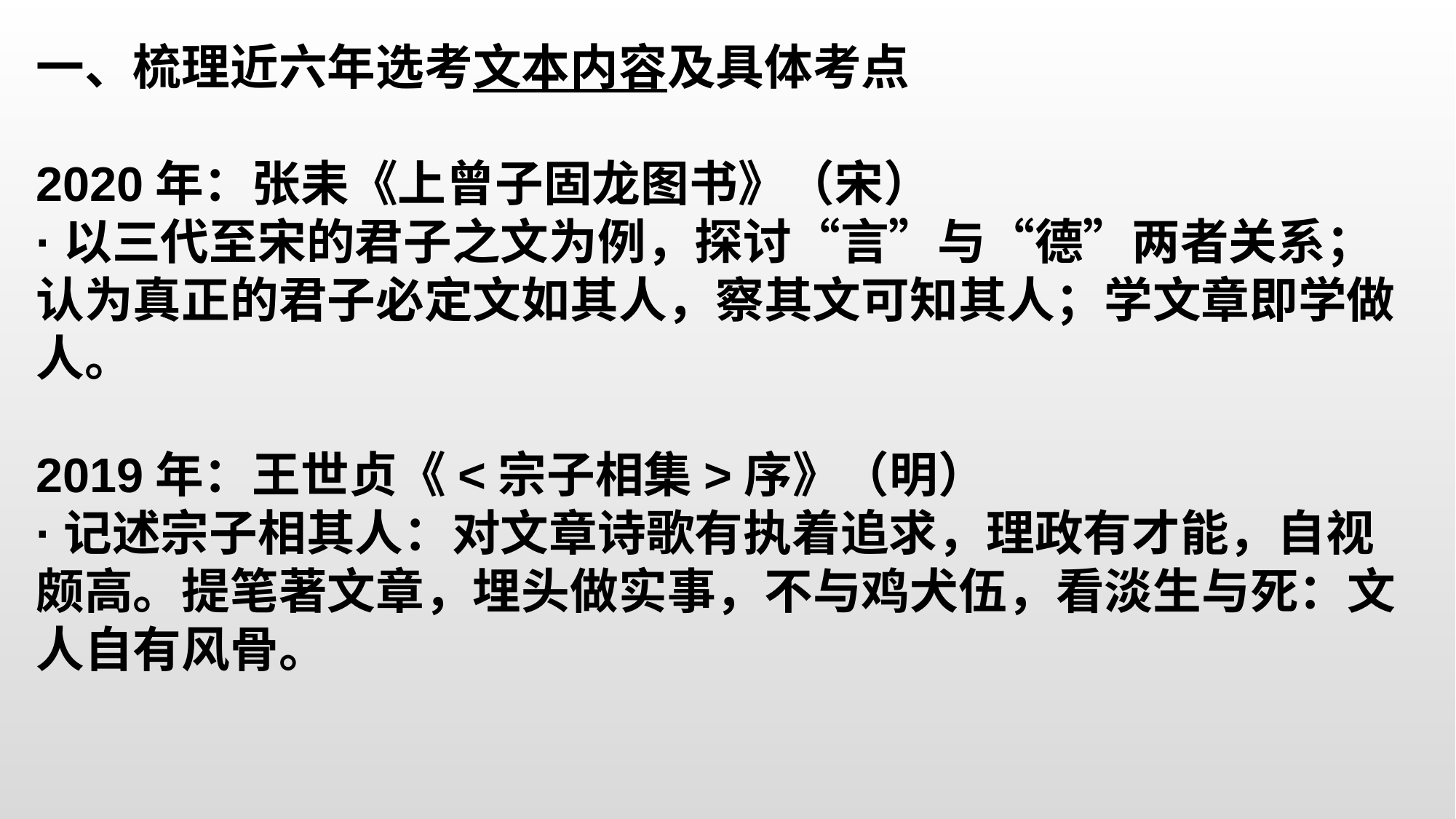

一、梳理近六年选考文本内容及具体考点

2020年：张耒《上曾子固龙图书》（宋）
·以三代至宋的君子之文为例，探讨“言”与“德”两者关系；认为真正的君子必定文如其人，察其文可知其人；学文章即学做人。

2019年：王世贞《<宗子相集>序》（明）
·记述宗子相其人：对文章诗歌有执着追求，理政有才能，自视颇高。提笔著文章，埋头做实事，不与鸡犬伍，看淡生与死：文人自有风骨。